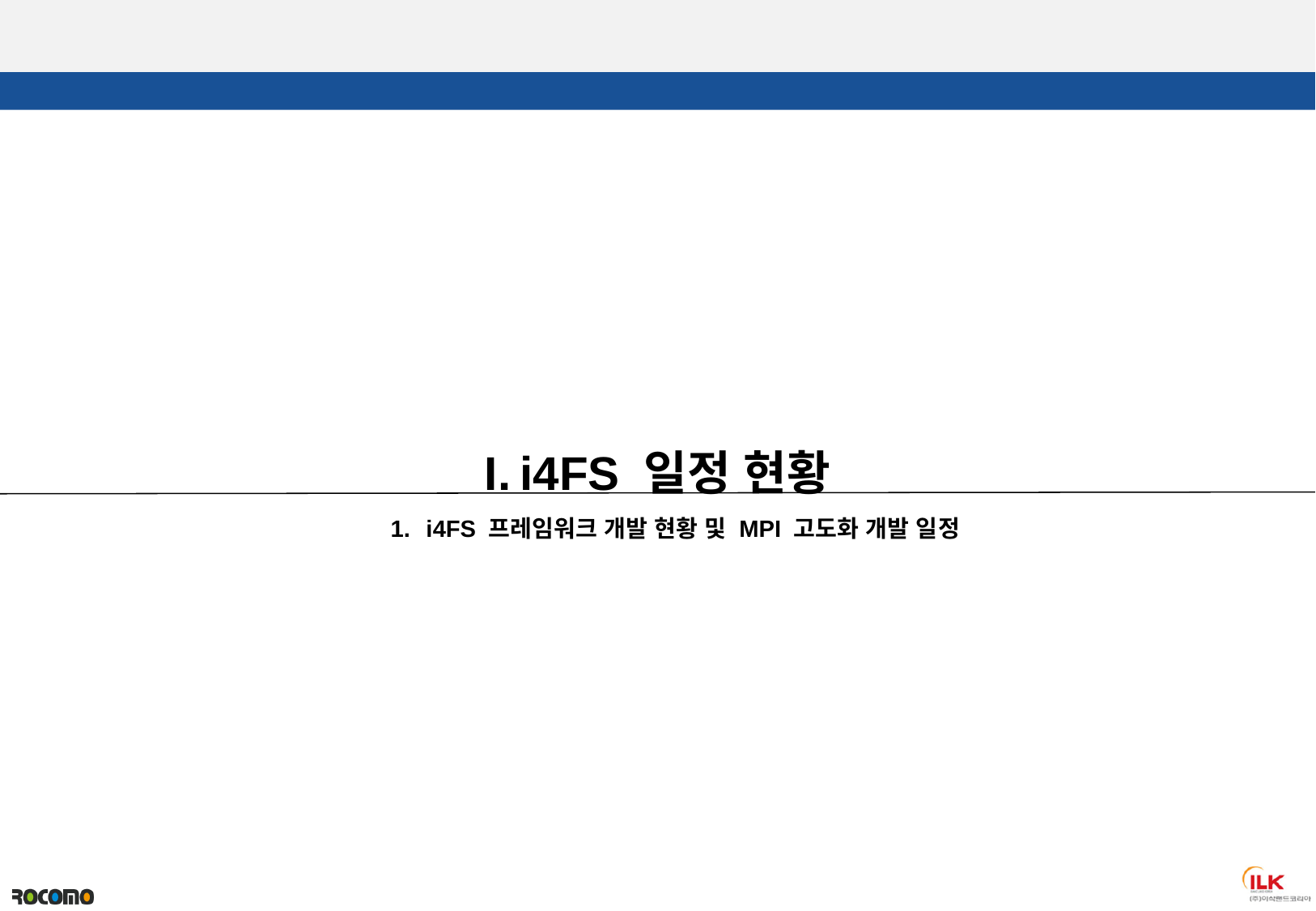

i4FS 일정 현황
i4FS 프레임워크 개발 현황 및 MPI 고도화 개발 일정